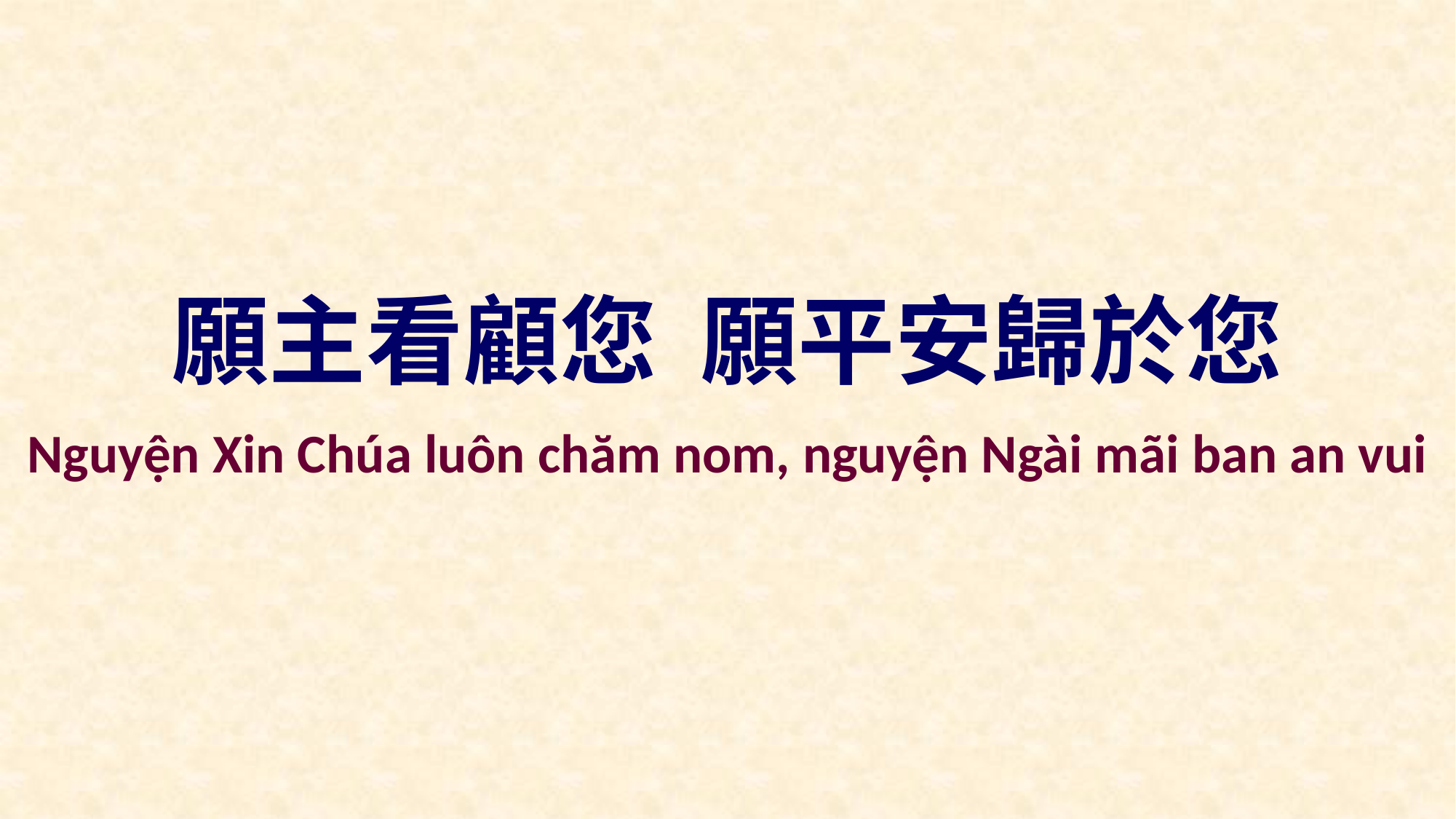

願主看顧您  願平安歸於您
Nguyện Xin Chúa luôn chăm nom, nguyện Ngài mãi ban an vui